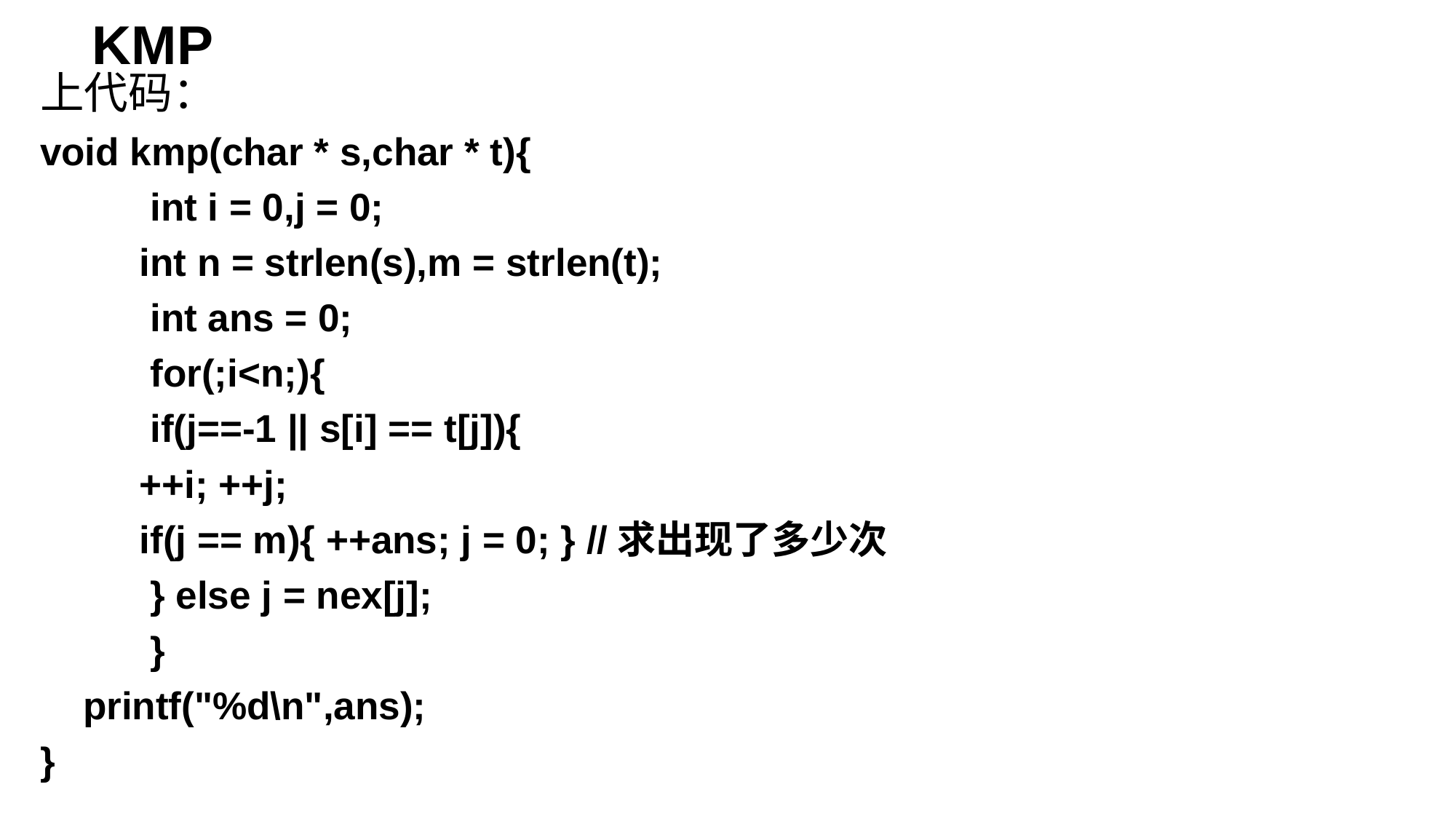

上代码：
void kmp(char * s,char * t){
	 int i = 0,j = 0;
	int n = strlen(s),m = strlen(t);
	 int ans = 0;
	 for(;i<n;){
		 if(j==-1 || s[i] == t[j]){
			++i; ++j;
			if(j == m){ ++ans; j = 0; } //求出现了多少次
		 } else j = nex[j];
	 }
    printf("%d\n",ans);
}
# KMP